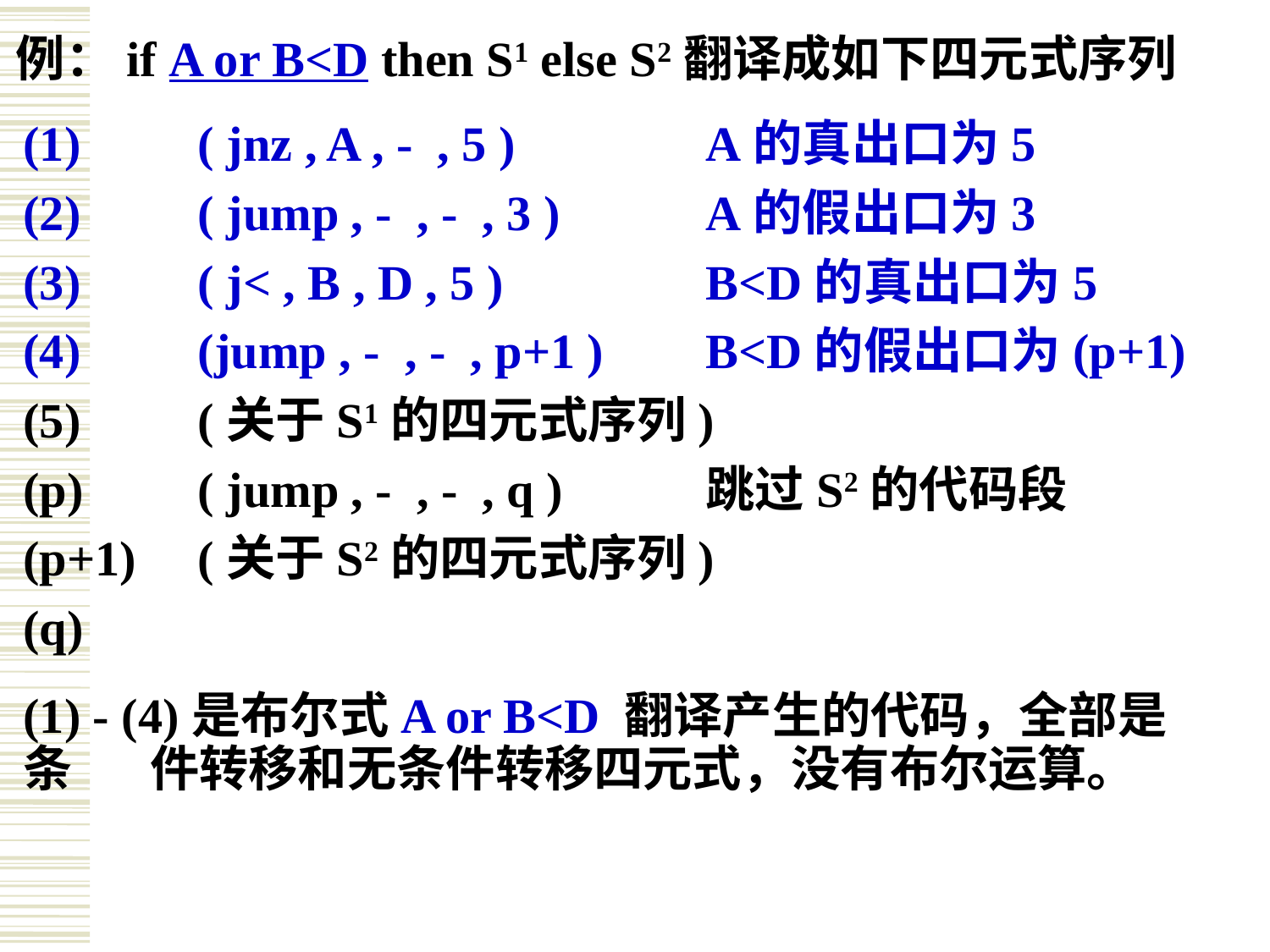

例：if A or B<D then S1 else S2翻译成如下四元式序列
(1) 	( jnz , A , -  , 5 )		A的真出口为5
(2) 	( jump , -  , -  , 3 )		A的假出口为3
(3) 	( j< , B , D , 5 )		B<D的真出口为5
(4) 	(jump , -  , -  , p+1 )	B<D的假出口为(p+1)
(5) 	(关于S1的四元式序列)
(p)	( jump , -  , -  , q )		跳过S2的代码段
(p+1)	(关于S2的四元式序列)
(q)
(1) - (4)是布尔式A or B<D 翻译产生的代码，全部是条	件转移和无条件转移四元式，没有布尔运算。